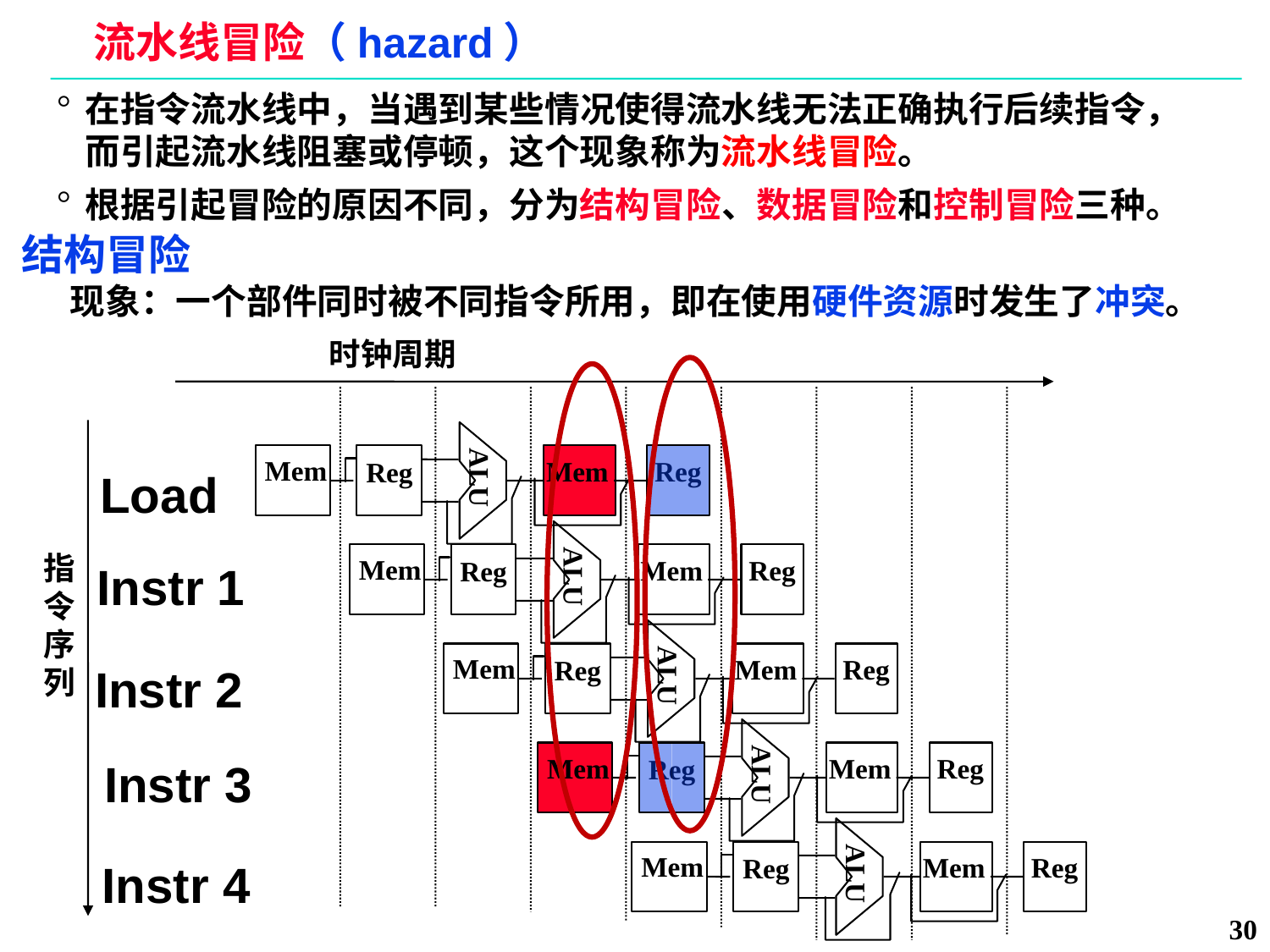

# 流水线冒险（hazard）
在指令流水线中，当遇到某些情况使得流水线无法正确执行后续指令，而引起流水线阻塞或停顿，这个现象称为流水线冒险。
根据引起冒险的原因不同，分为结构冒险、数据冒险和控制冒险三种。
结构冒险
     现象：一个部件同时被不同指令所用，即在使用硬件资源时发生了冲突。
时钟周期

ALU

Mem

Mem
Reg
Reg
Load

ALU
指令序列

Mem

Mem
Reg
Reg
Instr 1

ALU

Mem

Mem
Reg
Reg
Instr 2

ALU

Mem
Mem
Reg
Reg
Instr 3

ALU

Mem

Mem
Reg
Reg
Instr 4